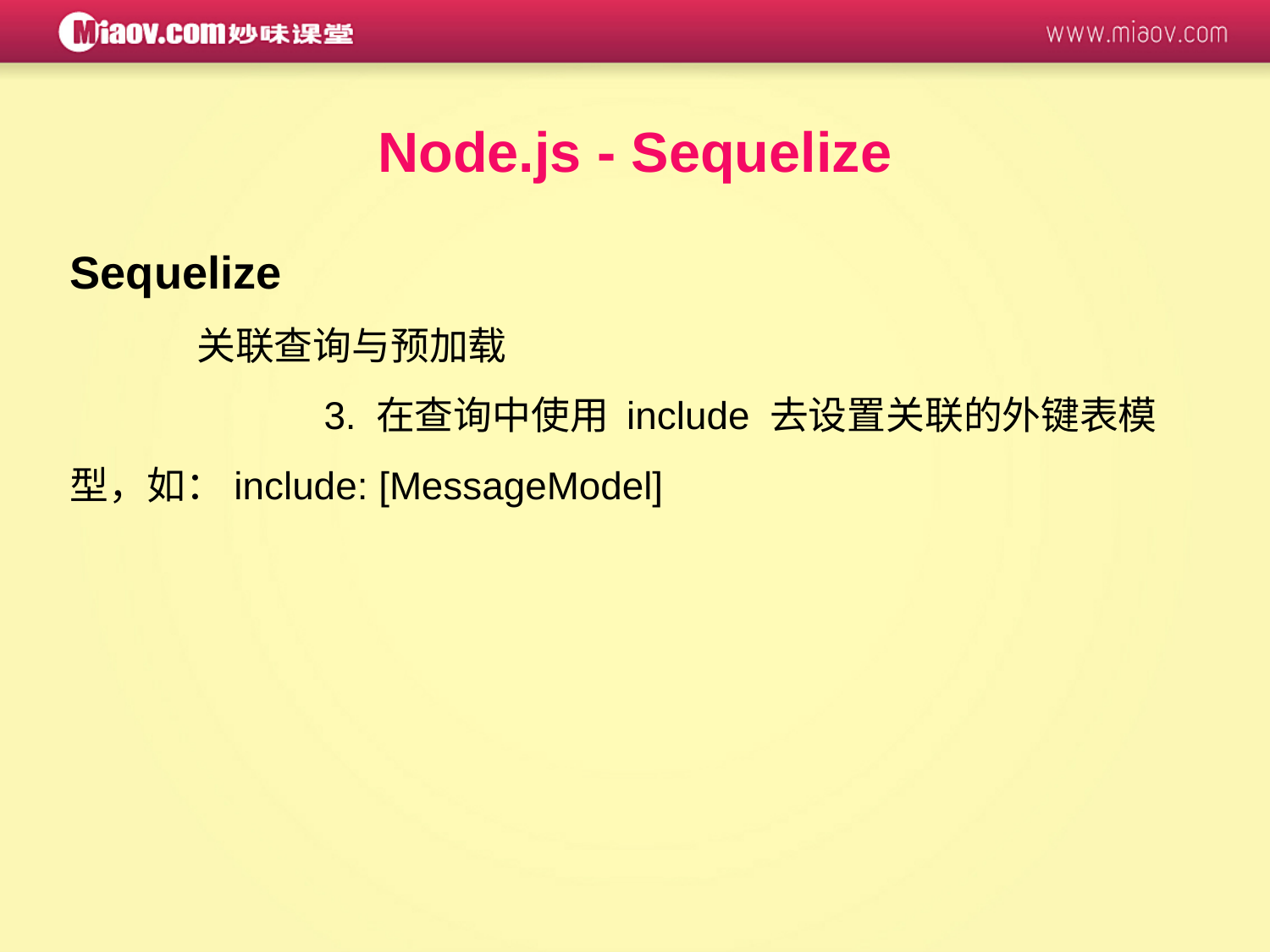

Node.js - Sequelize
Sequelize
	关联查询与预加载
		3. 在查询中使用 include 去设置关联的外键表模型，如：include: [MessageModel]